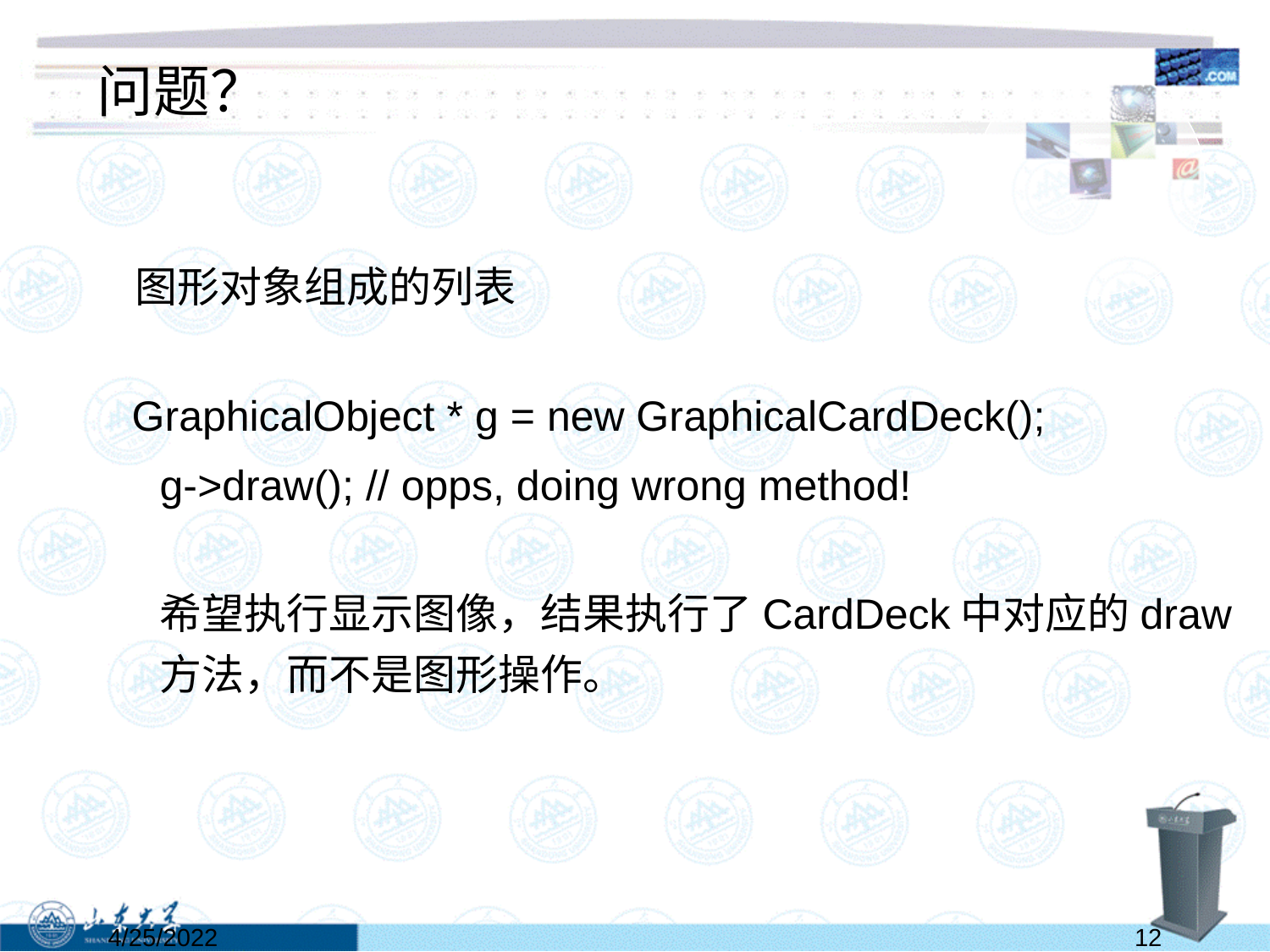

# 问题？
   图形对象组成的列表

   GraphicalObject * g = new GraphicalCardDeck();
	g->draw(); // opps, doing wrong method!

	希望执行显示图像，结果执行了CardDeck中对应的draw方法，而不是图形操作。
4/25/2022
12